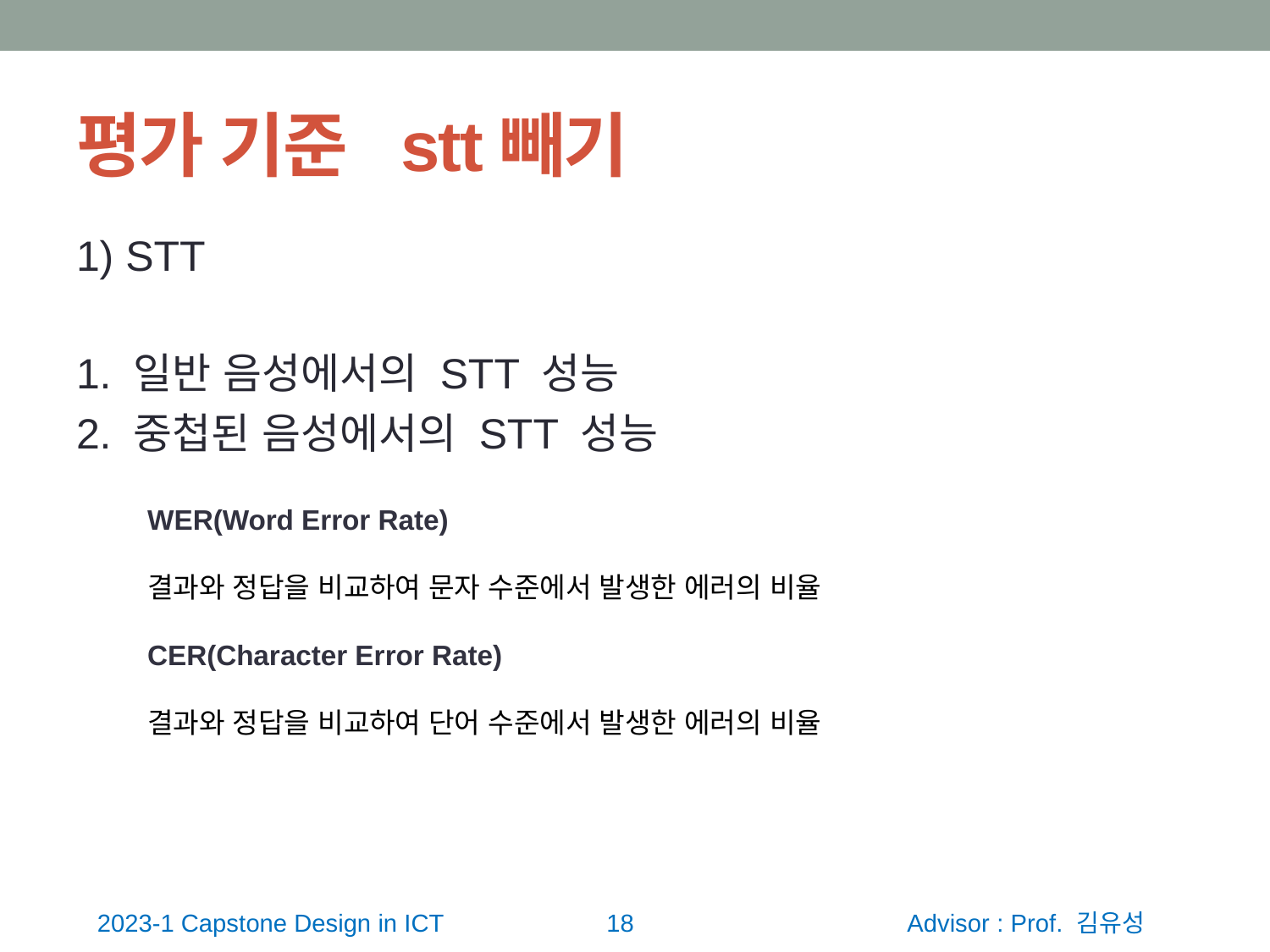

# 평가 기준  stt빼기
1) STT

1. 일반 음성에서의 STT 성능
2. 중첩된 음성에서의 STT 성능

WER(Word Error Rate)

결과와 정답을 비교하여 문자 수준에서 발생한 에러의 비율

CER(Character Error Rate)

결과와 정답을 비교하여 단어 수준에서 발생한 에러의 비율